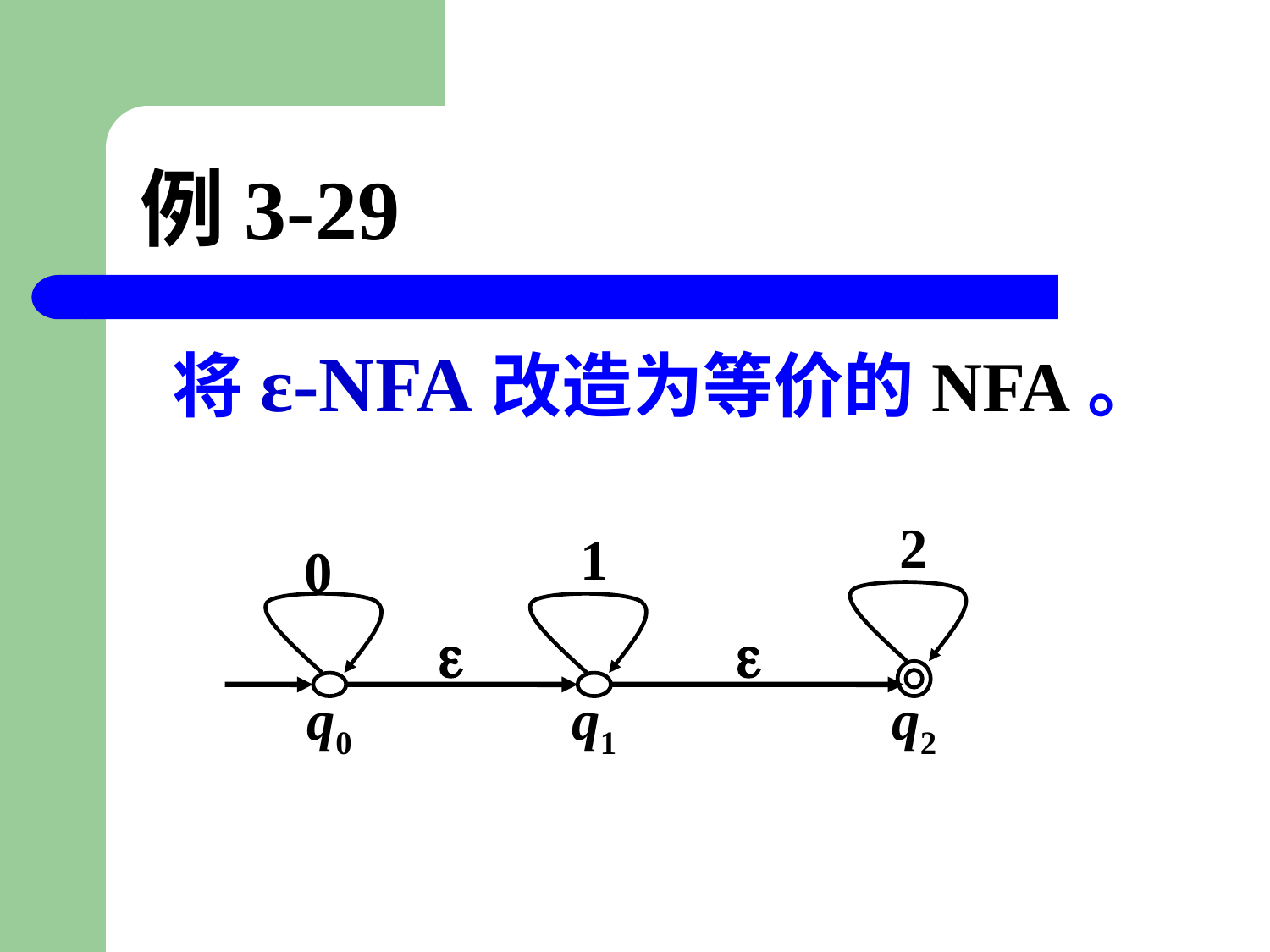

# 例3-29
 将ε-NFA改造为等价的NFA。
2
1
0

ε
ε

q0
q1
q2